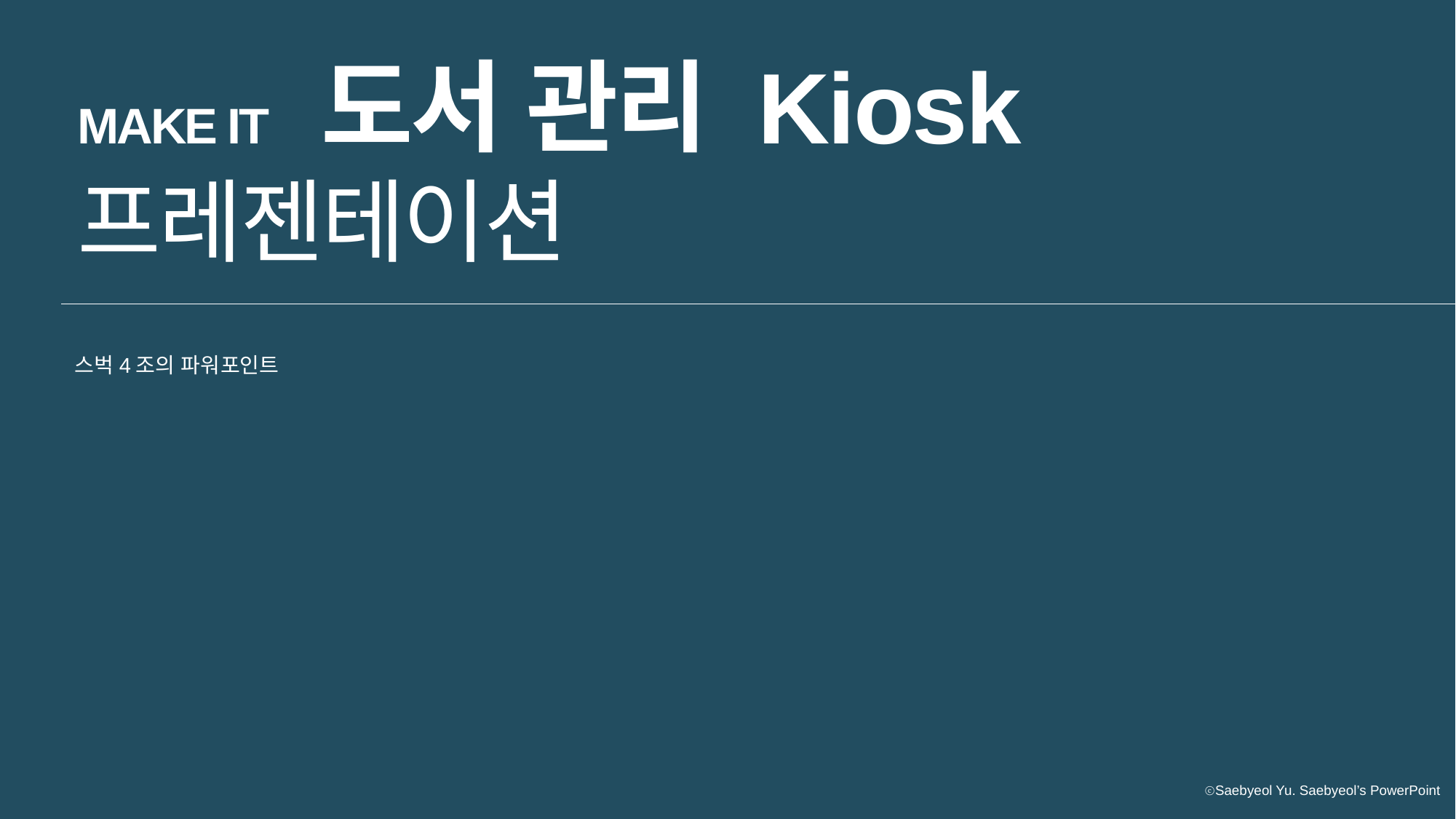

MAKE IT 도서 관리 Kiosk
프레젠테이션
스벅4조의 파워포인트